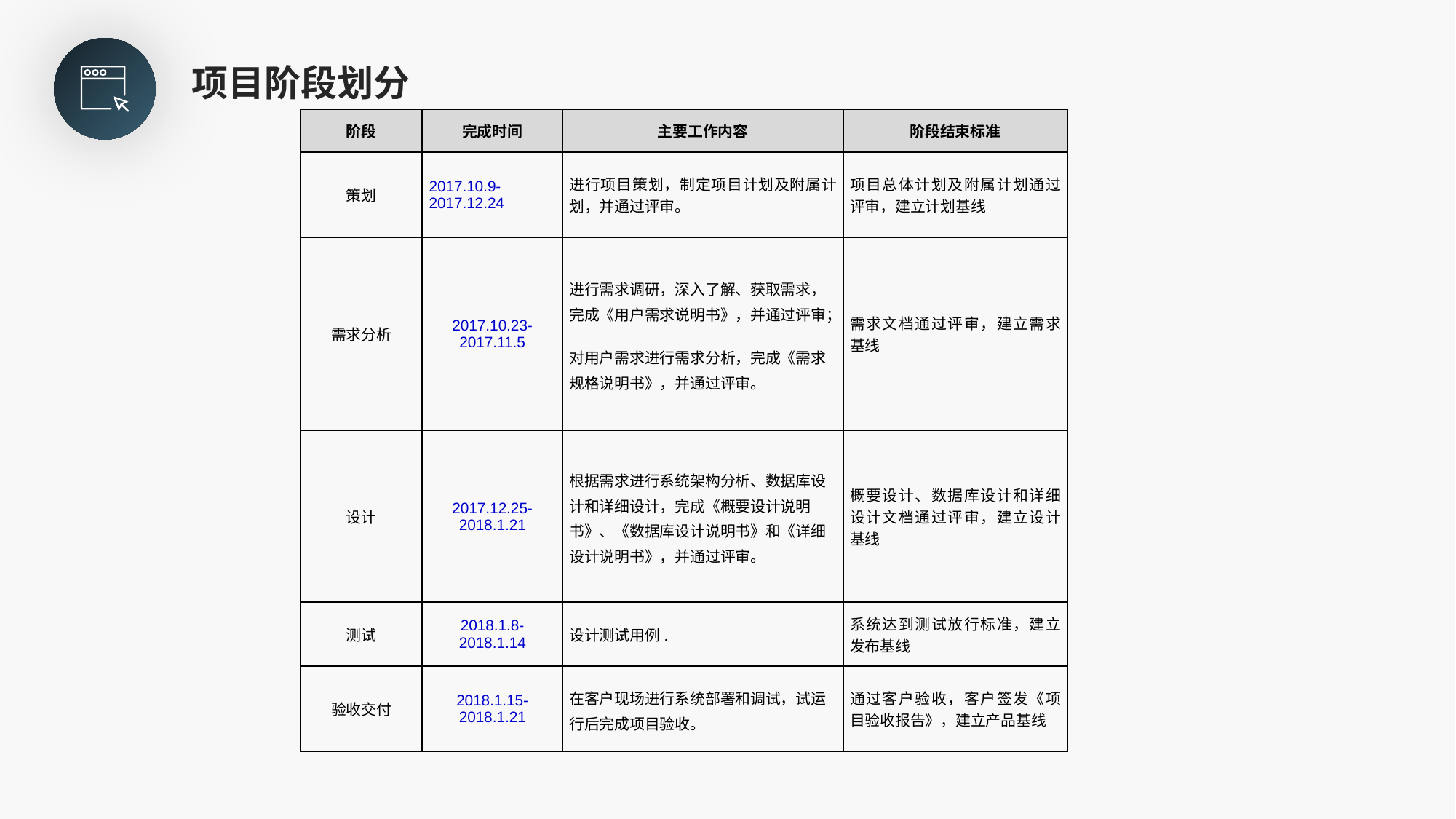

项目阶段划分
| 阶段 | 完成时间 | 主要工作内容 | 阶段结束标准 |
| --- | --- | --- | --- |
| 策划 | 2017.10.9-2017.12.24 | 进行项目策划，制定项目计划及附属计划，并通过评审。 | 项目总体计划及附属计划通过评审，建立计划基线 |
| 需求分析 | 2017.10.23-2017.11.5 | 进行需求调研，深入了解、获取需求，完成《用户需求说明书》，并通过评审； 对用户需求进行需求分析，完成《需求规格说明书》，并通过评审。 | 需求文档通过评审，建立需求基线 |
| 设计 | 2017.12.25-2018.1.21 | 根据需求进行系统架构分析、数据库设计和详细设计，完成《概要设计说明书》、《数据库设计说明书》和《详细设计说明书》，并通过评审。 | 概要设计、数据库设计和详细设计文档通过评审，建立设计基线 |
| 测试 | 2018.1.8-2018.1.14 | 设计测试用例. | 系统达到测试放行标准，建立发布基线 |
| 验收交付 | 2018.1.15-2018.1.21 | 在客户现场进行系统部署和调试，试运行后完成项目验收。 | 通过客户验收，客户签发《项目验收报告》，建立产品基线 |